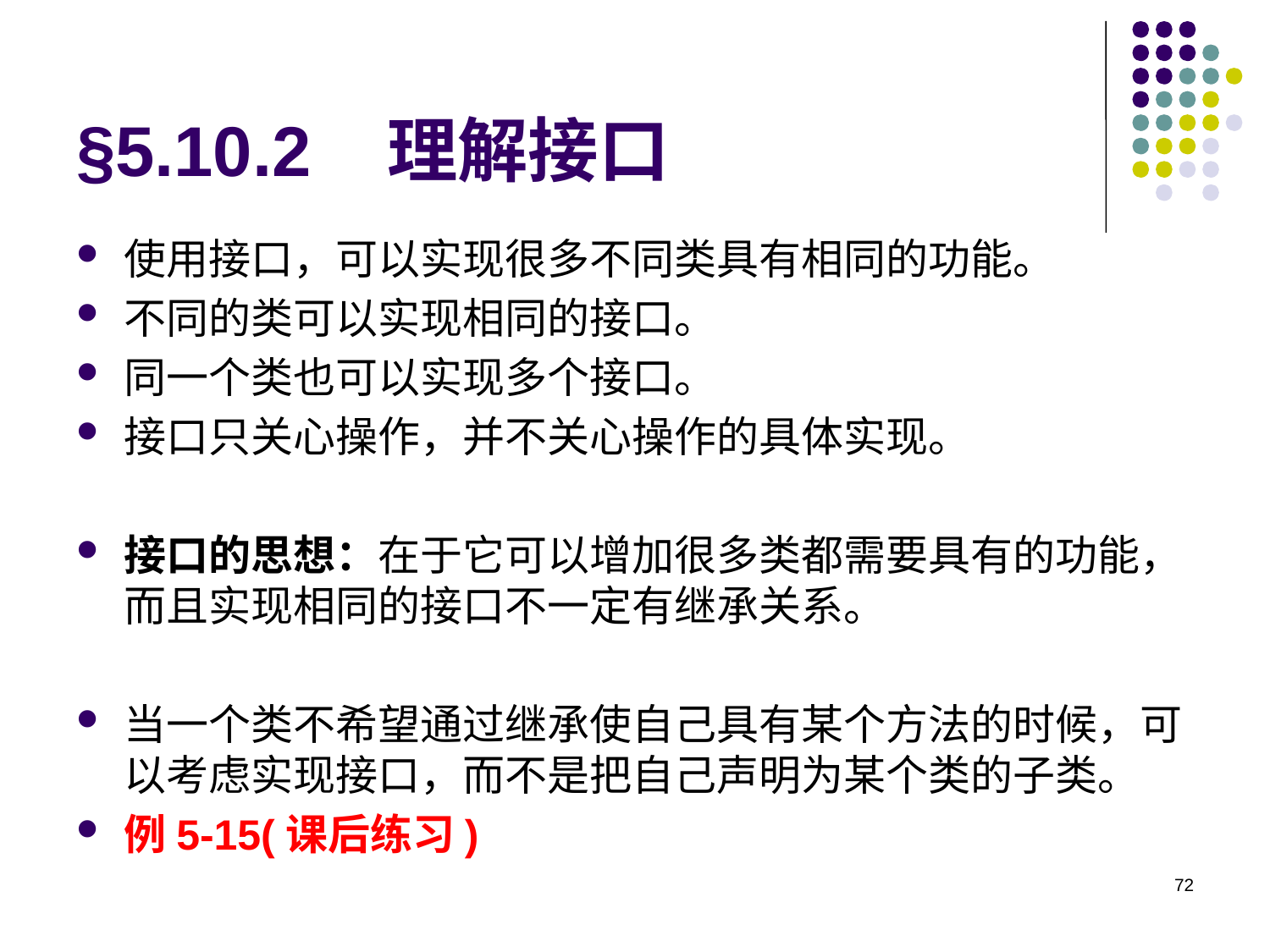

# §5.10.2   理解接口
使用接口，可以实现很多不同类具有相同的功能。
不同的类可以实现相同的接口。
同一个类也可以实现多个接口。
接口只关心操作，并不关心操作的具体实现。

接口的思想：在于它可以增加很多类都需要具有的功能，而且实现相同的接口不一定有继承关系。

当一个类不希望通过继承使自己具有某个方法的时候，可以考虑实现接口，而不是把自己声明为某个类的子类。
例5-15(课后练习)

72